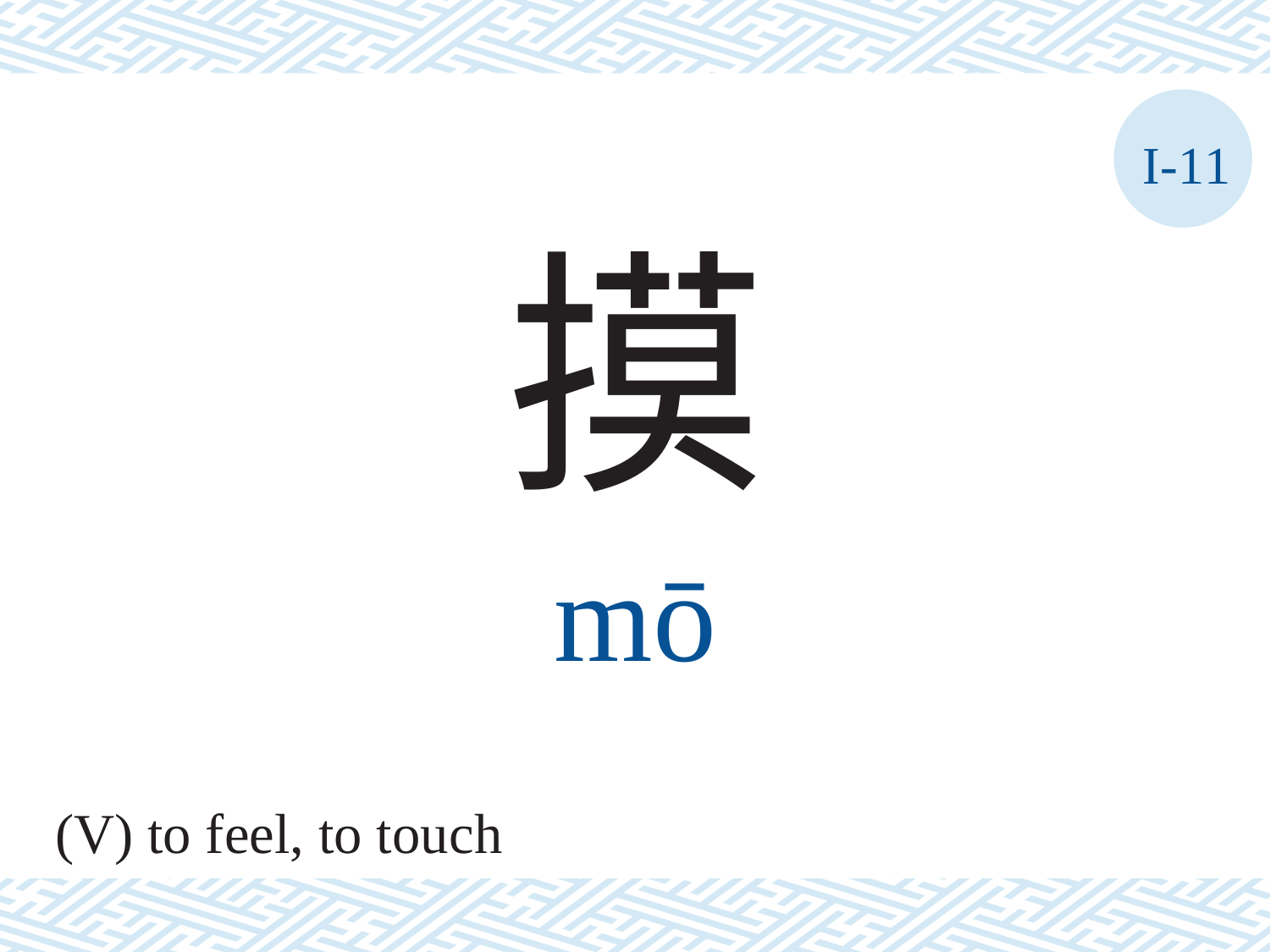

I-11
摸
mō
(V) to feel, to touch